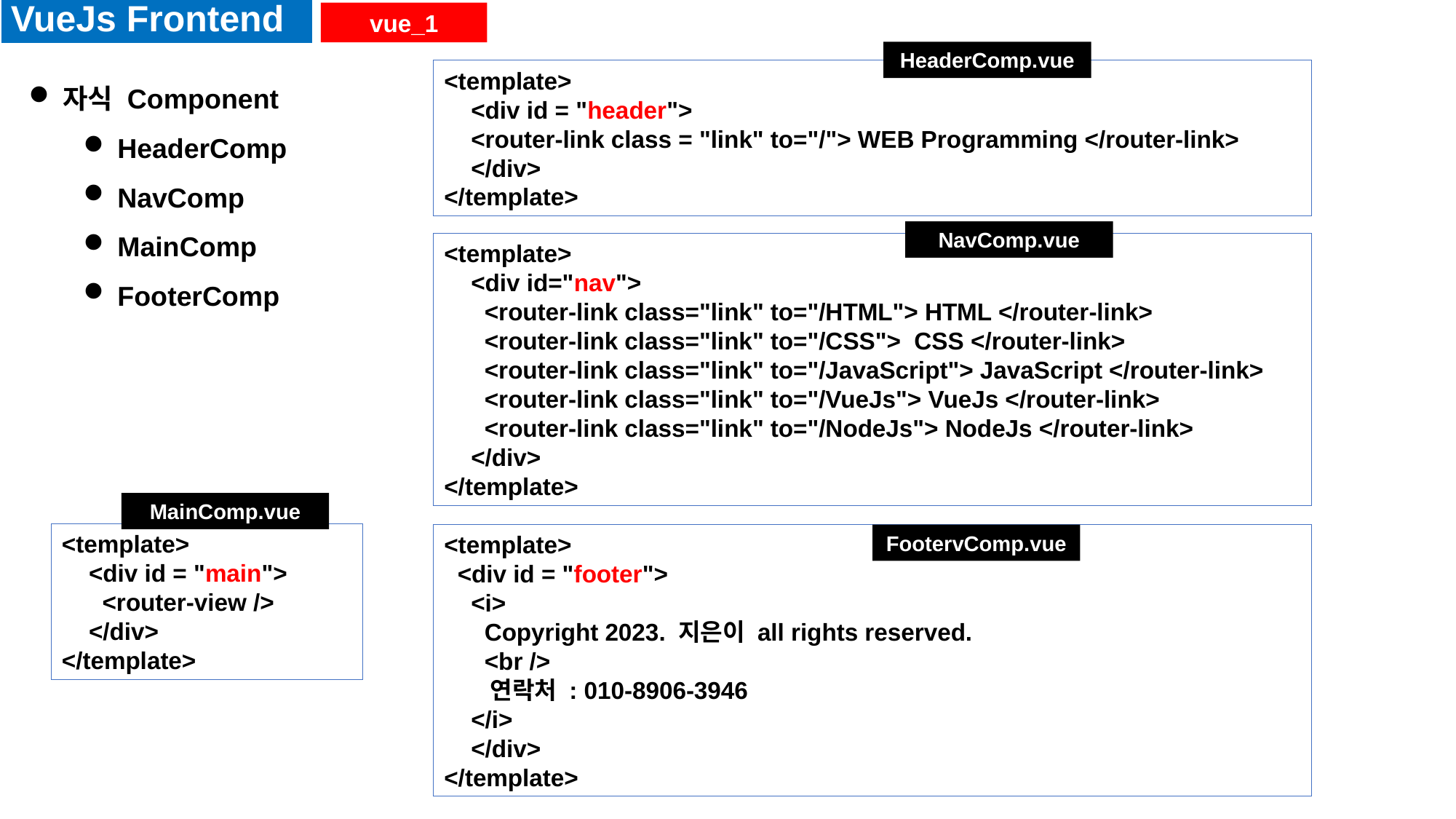

VueJs Frontend
vue_1
HeaderComp.vue
자식 Component
HeaderComp
NavComp
MainComp
FooterComp
<template>
    <div id = "header">
    <router-link class = "link" to="/"> WEB Programming </router-link>
    </div>
</template>
NavComp.vue
<template>
    <div id="nav">
      <router-link class="link" to="/HTML"> HTML </router-link>
      <router-link class="link" to="/CSS">  CSS </router-link>
      <router-link class="link" to="/JavaScript"> JavaScript </router-link>
      <router-link class="link" to="/VueJs"> VueJs </router-link>
      <router-link class="link" to="/NodeJs"> NodeJs </router-link>
    </div>
</template>
MainComp.vue
<template>
    <div id = "main">
      <router-view />
    </div>
</template>
<template>
  <div id = "footer">
    <i>
      Copyright 2023. 지은이 all rights reserved.
      <br />
      연락처 : 010-8906-3946
    </i>
    </div>
</template>
FootervComp.vue